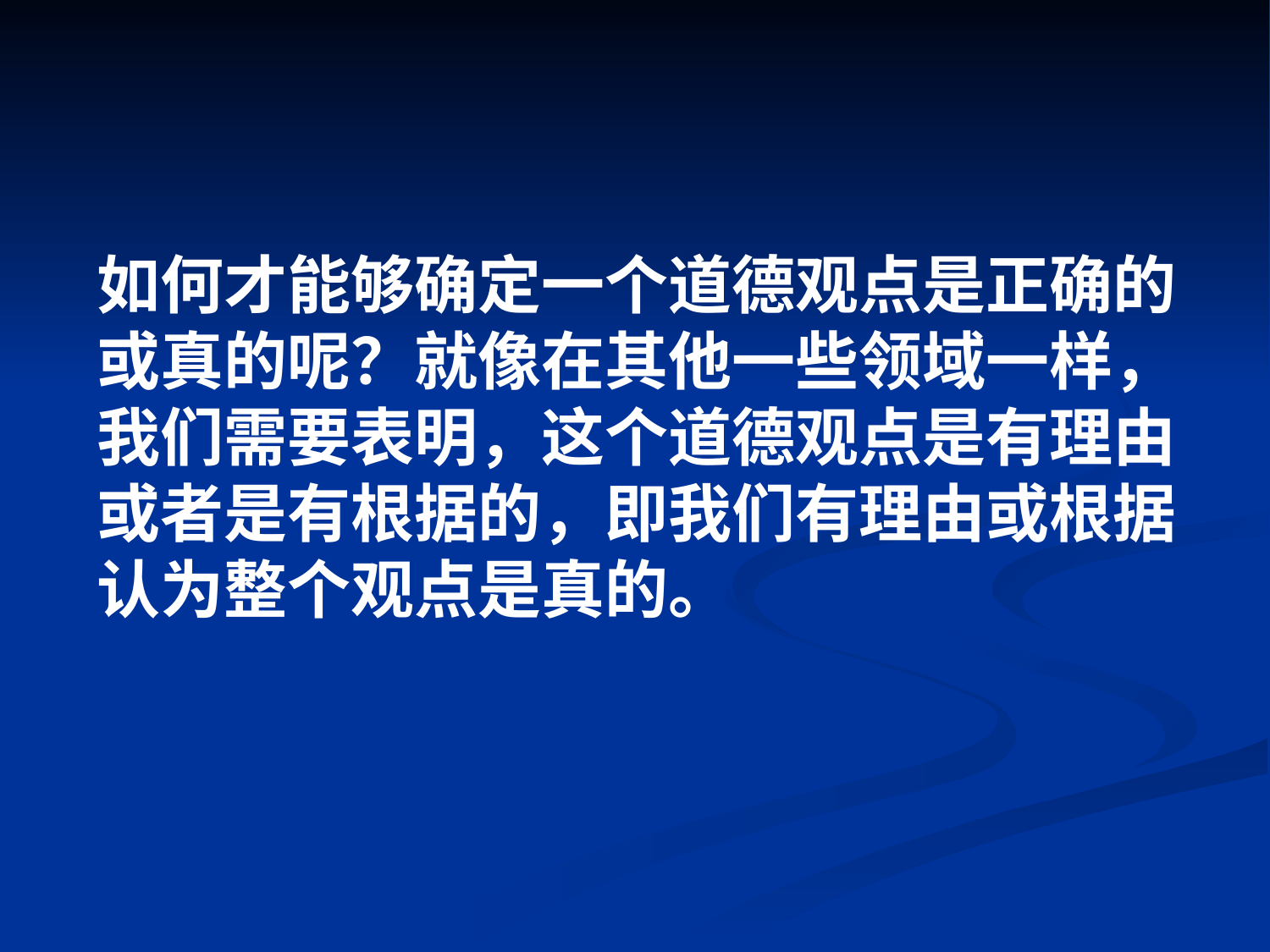

如何才能够确定一个道德观点是正确的或真的呢？就像在其他一些领域一样，我们需要表明，这个道德观点是有理由或者是有根据的，即我们有理由或根据认为整个观点是真的。